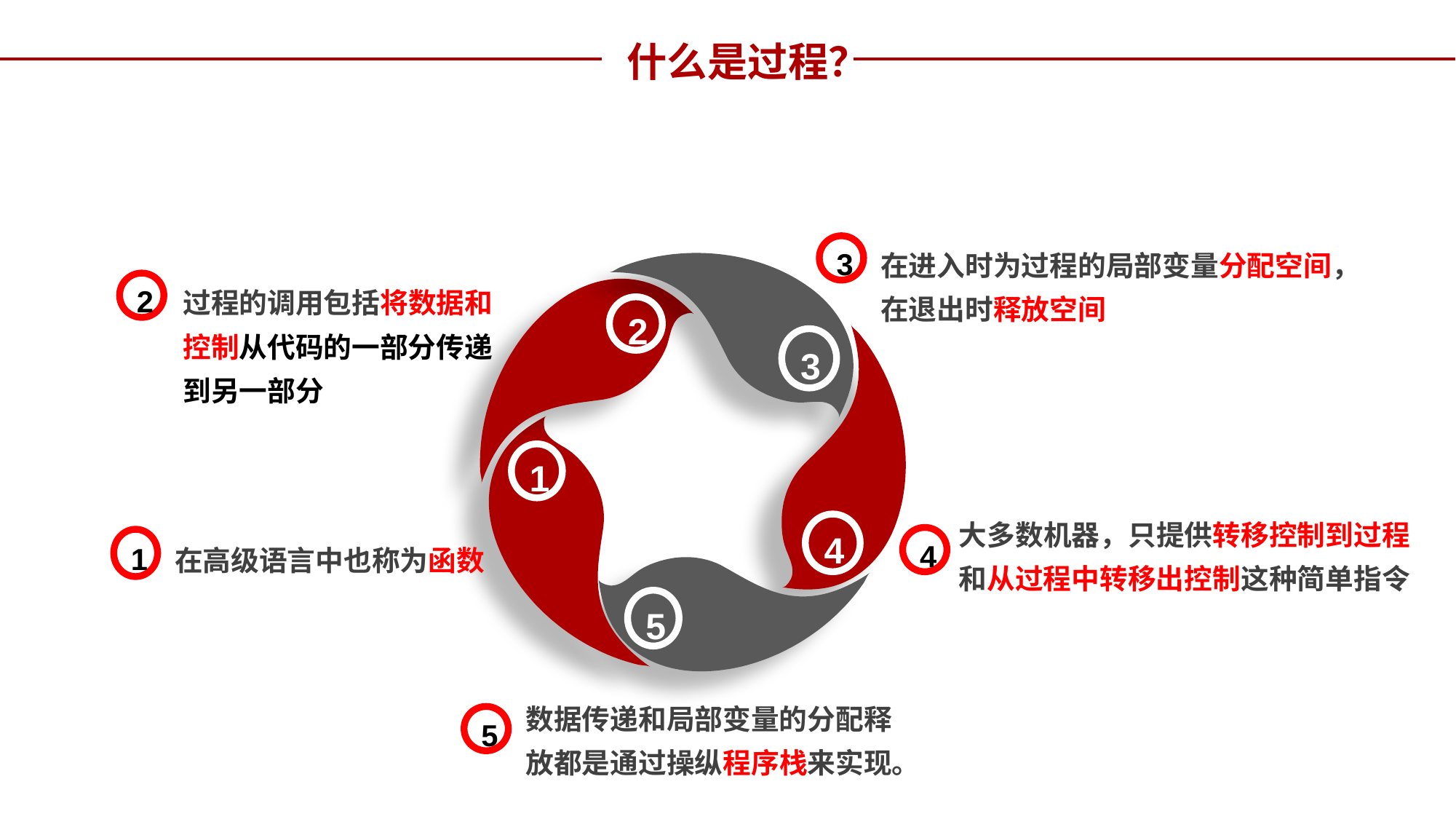

什么是过程？
在进入时为过程的局部变量分配空间，在退出时释放空间
3

过程的调用包括将数据和控制从代码的一部分传递到另一部分
2

2

3

1
大多数机器，只提供转移控制到过程和从过程中转移出控制这种简单指令
4
在高级语言中也称为函数
4
1

5
数据传递和局部变量的分配释放都是通过操纵程序栈来实现。
5